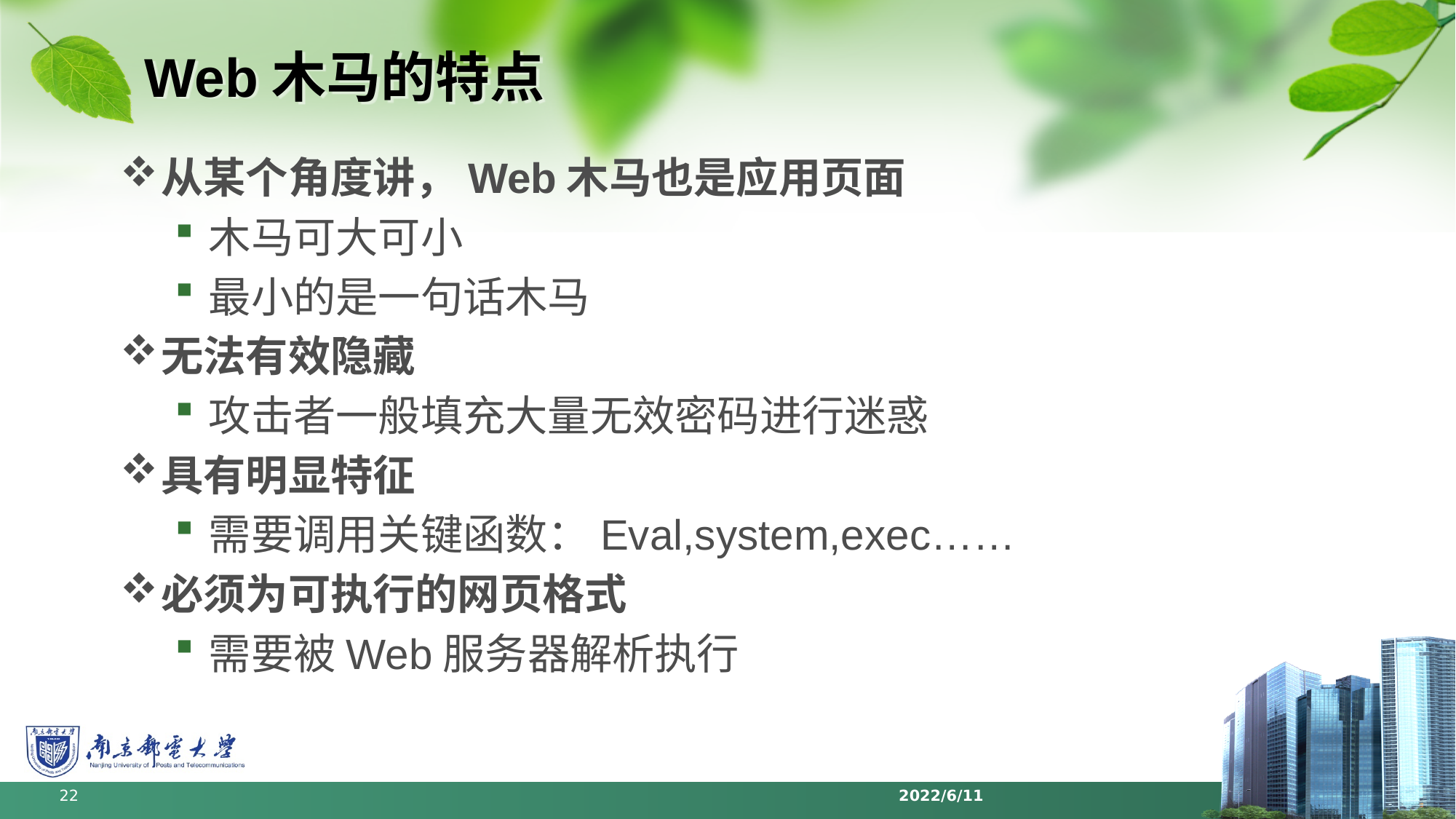

# Web木马的特点
从某个角度讲，Web木马也是应用页面
木马可大可小
最小的是一句话木马
无法有效隐藏
攻击者一般填充大量无效密码进行迷惑
具有明显特征
需要调用关键函数：Eval,system,exec……
必须为可执行的网页格式
需要被Web服务器解析执行
22
2022/6/11